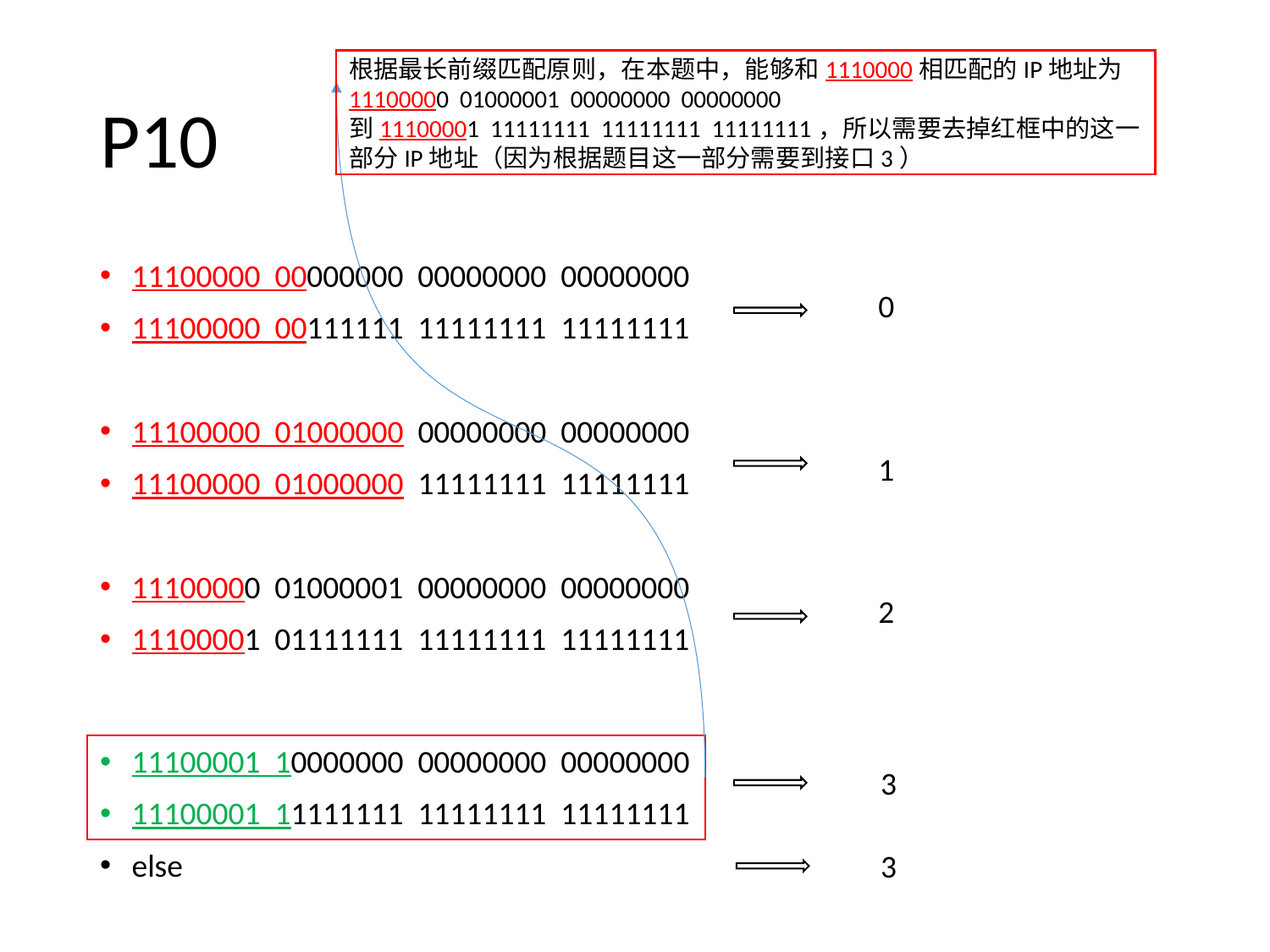

根据最长前缀匹配原则，在本题中，能够和1110000相匹配的IP地址为11100000  01000001  00000000  00000000
到11100001  11111111  11111111  11111111，所以需要去掉红框中的这一部分IP地址（因为根据题目这一部分需要到接口3）

# P10
11100000  00000000  00000000  00000000
11100000  00111111  11111111  11111111

11100000  01000000  00000000  00000000
11100000  01000000  11111111  11111111

11100000  01000001  00000000  00000000
11100001  01111111  11111111  11111111

11100001  10000000  00000000  00000000
11100001  11111111  11111111  11111111
else
0

1

2

3

3